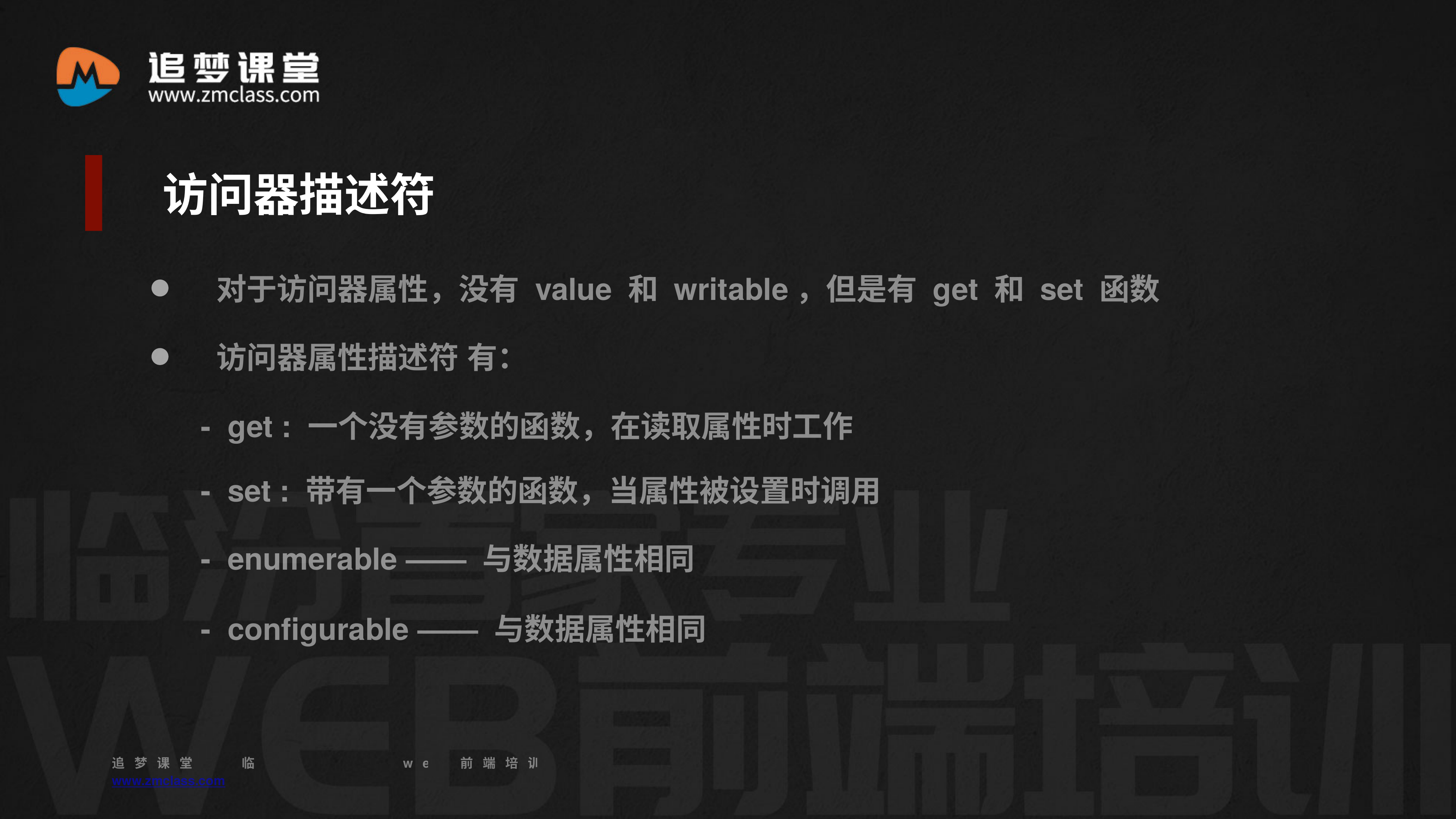

访问器描述符
 对于访问器属性，没有 value 和 writable，但是有 get 和 set 函数

 访问器属性描述符 有：

-  get : 一个没有参数的函数，在读取属性时工作
-  set : 带有一个参数的函数，当属性被设置时调用
-  enumerable —— 与数据属性相同
-  configurable —— 与数据属性相同
追梦课堂   临汾首家专业的web前端培训机构                                                          www.zmclass.com
30